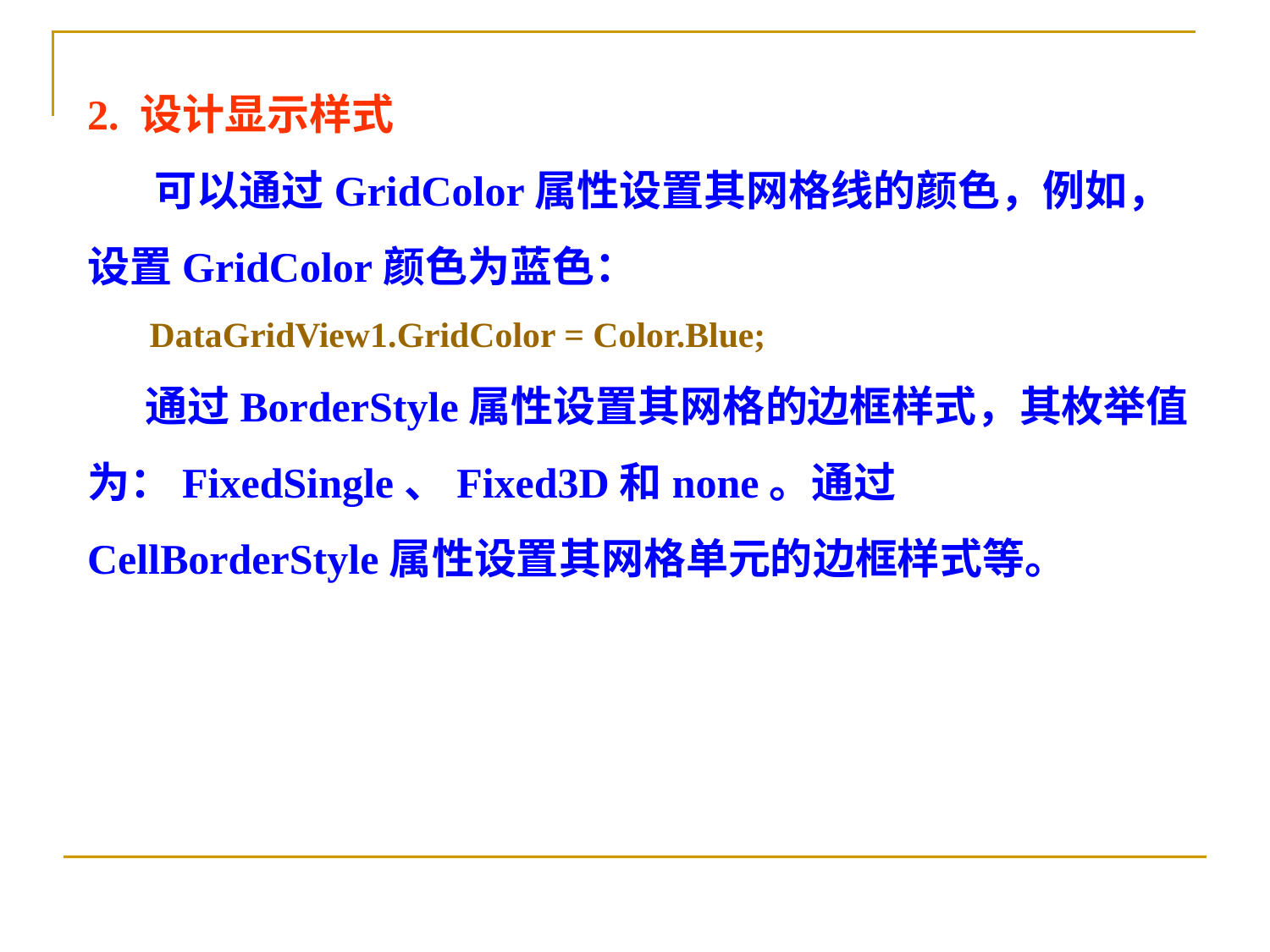

2. 设计显示样式
      可以通过GridColor属性设置其网格线的颜色，例如，设置GridColor颜色为蓝色：
       DataGridView1.GridColor = Color.Blue;
     通过BorderStyle属性设置其网格的边框样式，其枚举值为：FixedSingle、Fixed3D和none。通过CellBorderStyle属性设置其网格单元的边框样式等。